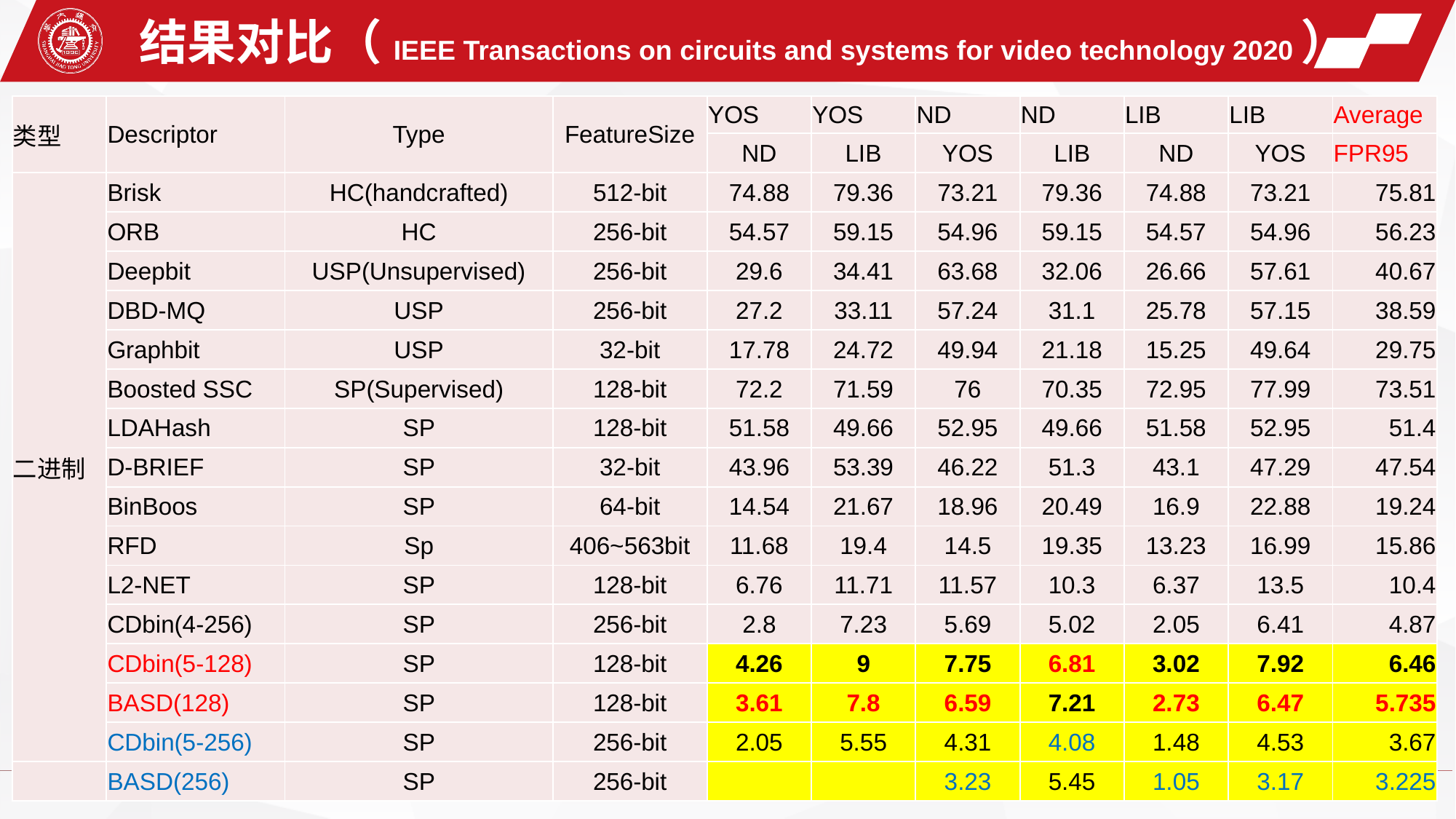

结果对比（IEEE Transactions on circuits and systems for video technology 2020）
| 类型 | Descriptor | Type | FeatureSize | YOS | YOS | ND | ND | LIB | LIB | Average |
| --- | --- | --- | --- | --- | --- | --- | --- | --- | --- | --- |
|  |  |  |  | ND | LIB | YOS | LIB | ND | YOS | FPR95 |
| 二进制 | Brisk | HC(handcrafted) | 512-bit | 74.88 | 79.36 | 73.21 | 79.36 | 74.88 | 73.21 | 75.81 |
|  | ORB | HC | 256-bit | 54.57 | 59.15 | 54.96 | 59.15 | 54.57 | 54.96 | 56.23 |
|  | Deepbit | USP(Unsupervised) | 256-bit | 29.6 | 34.41 | 63.68 | 32.06 | 26.66 | 57.61 | 40.67 |
|  | DBD-MQ | USP | 256-bit | 27.2 | 33.11 | 57.24 | 31.1 | 25.78 | 57.15 | 38.59 |
|  | Graphbit | USP | 32-bit | 17.78 | 24.72 | 49.94 | 21.18 | 15.25 | 49.64 | 29.75 |
|  | Boosted SSC | SP(Supervised) | 128-bit | 72.2 | 71.59 | 76 | 70.35 | 72.95 | 77.99 | 73.51 |
|  | LDAHash | SP | 128-bit | 51.58 | 49.66 | 52.95 | 49.66 | 51.58 | 52.95 | 51.4 |
|  | D-BRIEF | SP | 32-bit | 43.96 | 53.39 | 46.22 | 51.3 | 43.1 | 47.29 | 47.54 |
|  | BinBoos | SP | 64-bit | 14.54 | 21.67 | 18.96 | 20.49 | 16.9 | 22.88 | 19.24 |
|  | RFD | Sp | 406~563bit | 11.68 | 19.4 | 14.5 | 19.35 | 13.23 | 16.99 | 15.86 |
|  | L2-NET | SP | 128-bit | 6.76 | 11.71 | 11.57 | 10.3 | 6.37 | 13.5 | 10.4 |
|  | CDbin(4-256) | SP | 256-bit | 2.8 | 7.23 | 5.69 | 5.02 | 2.05 | 6.41 | 4.87 |
|  | CDbin(5-128) | SP | 128-bit | 4.26 | 9 | 7.75 | 6.81 | 3.02 | 7.92 | 6.46 |
|  | BASD(128) | SP | 128-bit | 3.61 | 7.8 | 6.59 | 7.21 | 2.73 | 6.47 | 5.735 |
|  | CDbin(5-256) | SP | 256-bit | 2.05 | 5.55 | 4.31 | 4.08 | 1.48 | 4.53 | 3.67 |
|  | BASD(256) | SP | 256-bit |  |  | 3.23 | 5.45 | 1.05 | 3.17 | 3.225 |